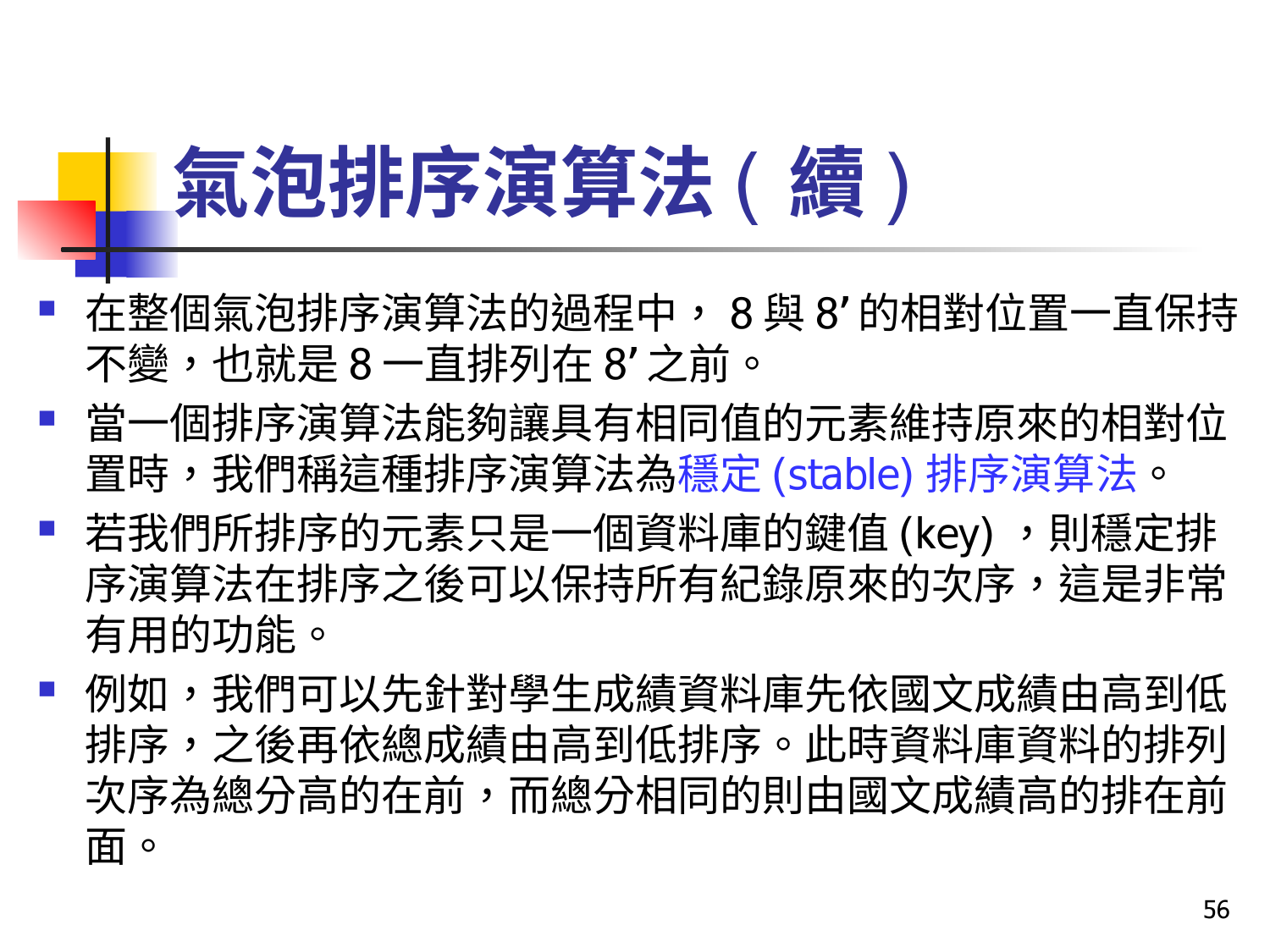

# 氣泡排序演算法(續)
在整個氣泡排序演算法的過程中，8與8’的相對位置一直保持不變，也就是8一直排列在8’之前。
當一個排序演算法能夠讓具有相同值的元素維持原來的相對位置時，我們稱這種排序演算法為穩定(stable)排序演算法。
若我們所排序的元素只是一個資料庫的鍵值(key)，則穩定排序演算法在排序之後可以保持所有紀錄原來的次序，這是非常有用的功能。
例如，我們可以先針對學生成績資料庫先依國文成績由高到低排序，之後再依總成績由高到低排序。此時資料庫資料的排列次序為總分高的在前，而總分相同的則由國文成績高的排在前面。
56